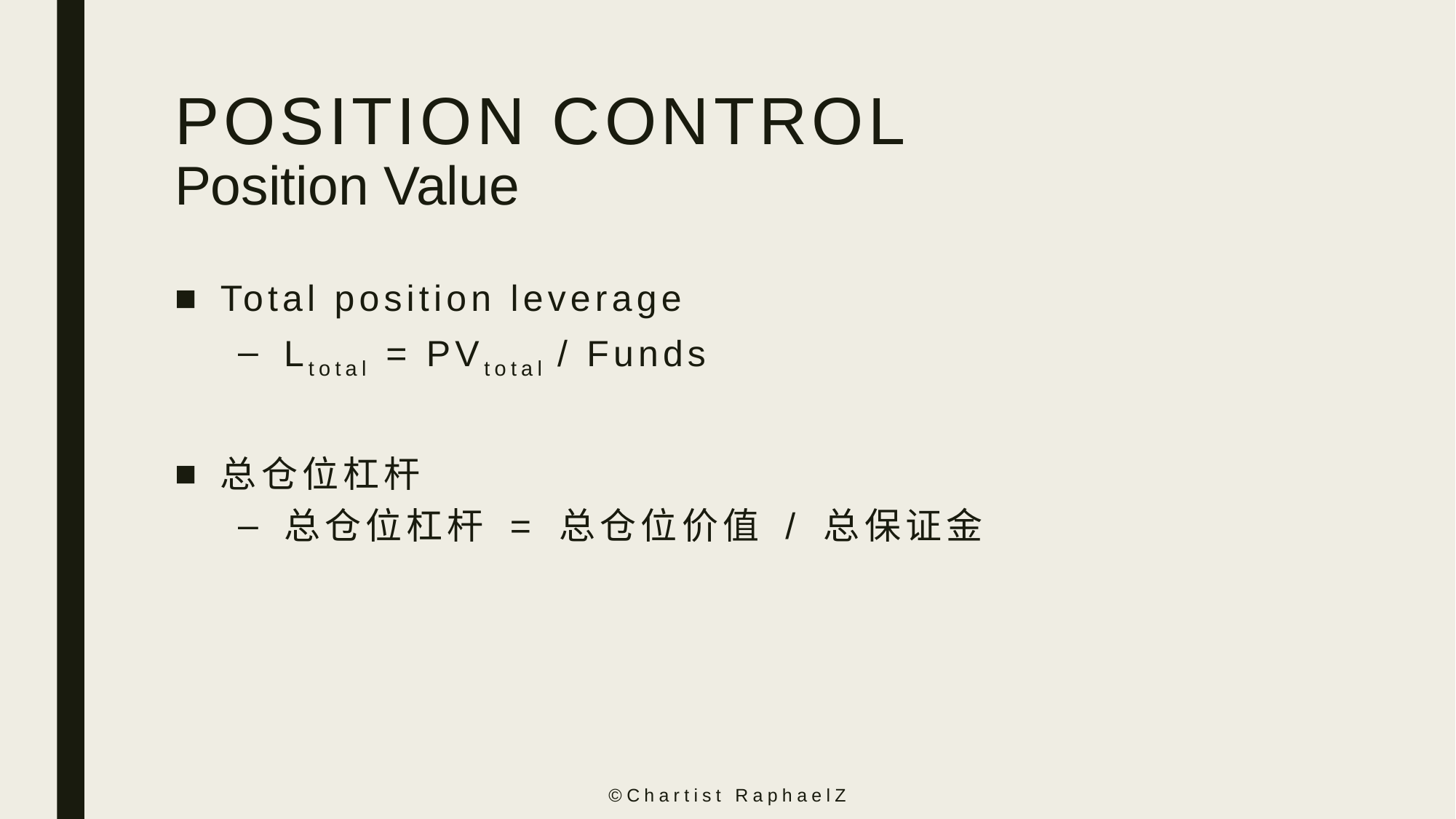

# POSITION CONTROL Position Value
Total position leverage
Ltotal = PVtotal / Funds

总仓位杠杆
总仓位杠杆 = 总仓位价值 / 总保证金
©️Chartist RaphaelZ